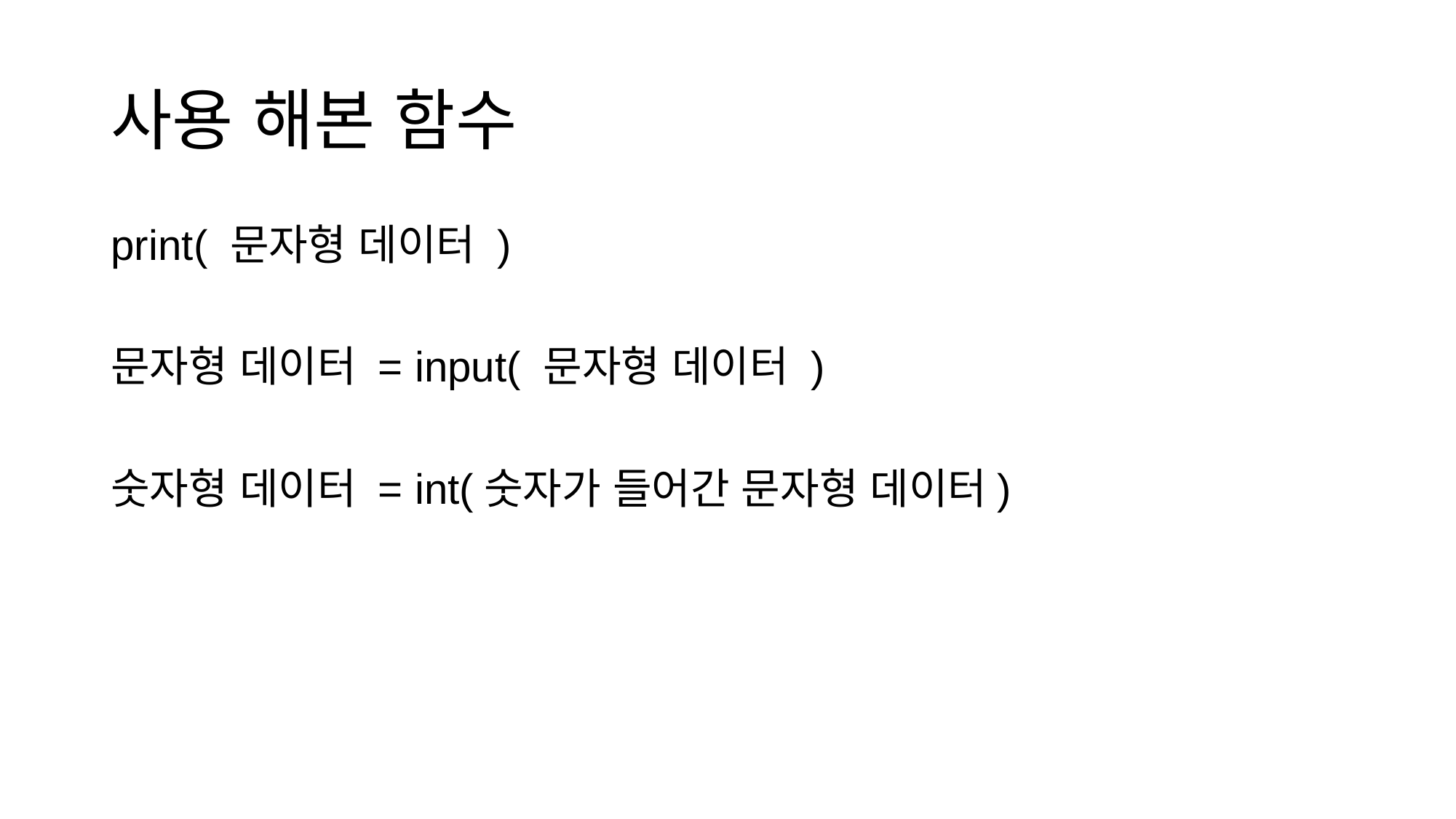

# 사용 해본 함수
print( 문자형 데이터 )

문자형 데이터 = input( 문자형 데이터 )

숫자형 데이터 = int(숫자가 들어간 문자형 데이터)